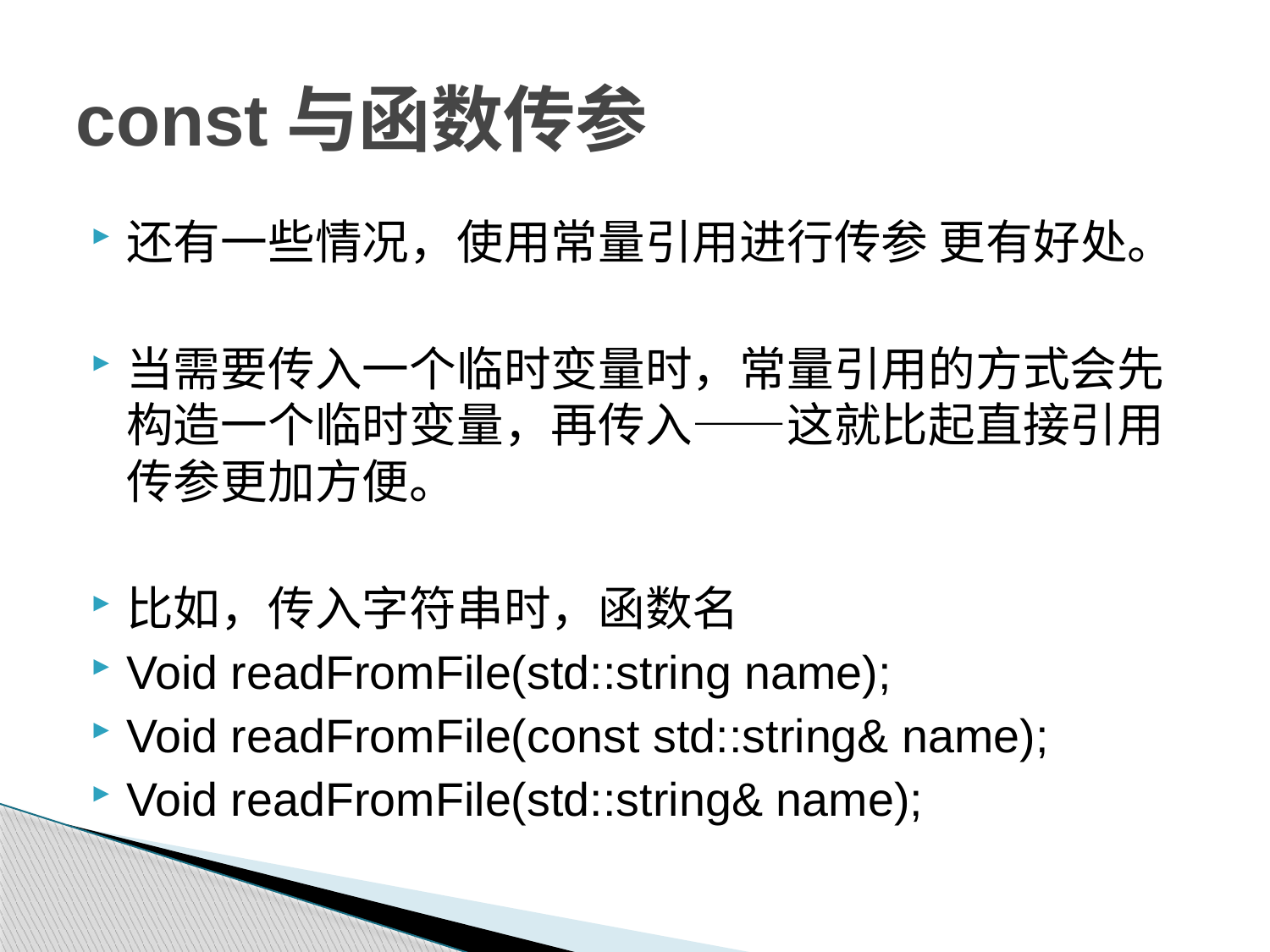

# const与函数传参
还有一些情况，使用常量引用进行传参 更有好处。

当需要传入一个临时变量时，常量引用的方式会先构造一个临时变量，再传入——这就比起直接引用传参更加方便。

比如，传入字符串时，函数名
Void readFromFile(std::string name);
Void readFromFile(const std::string& name);
Void readFromFile(std::string& name);